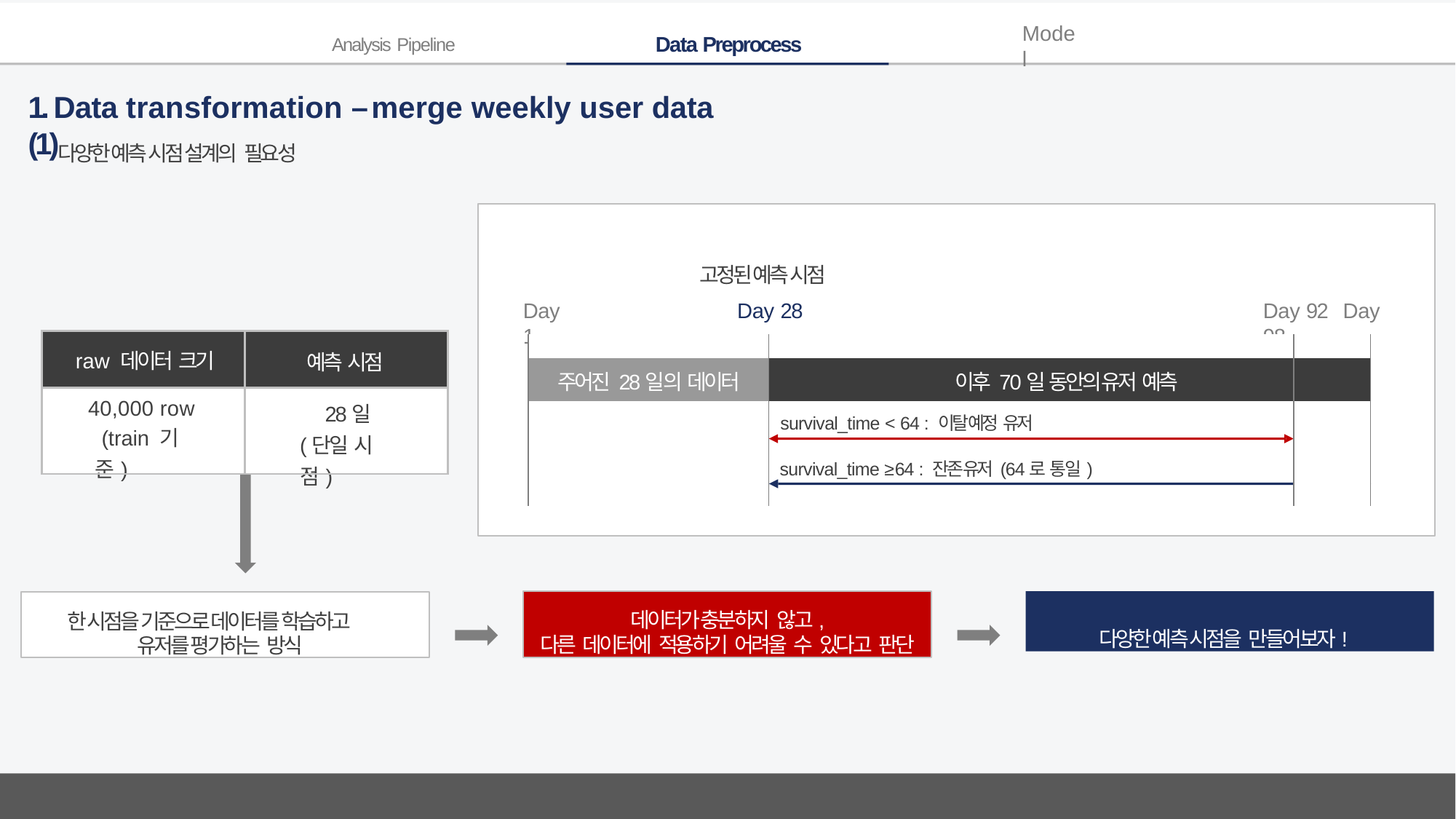

Analysis Pipeline	Data Preprocess
Model

# 1. Data transformation – merge weekly user data (1)
다양한 예측 시점 설계의 필요성

고정된 예측 시점  Day 28
Day 1
Day 92	Day 98
| raw 데이터 크기 | 예측 시점 |
| --- | --- |
| 40,000 row (train 기준) | 28일 (단일 시점) |
|  |  |  |
| --- | --- | --- |
| 주어진 28일의 데이터 | 이후 70일 동안의 유저 예측 |  |
|  | survival\_time < 64 : 이탈 예정 유저 survival\_time ≥ 64 : 잔존 유저 (64로 통일) |  |

데이터가 충분하지 않고,
다른 데이터에 적용하기 어려울 수 있다고 판단

다양한 예측 시점을 만들어보자!
한 시점을 기준으로 데이터를 학습하고  유저를 평가하는 방식